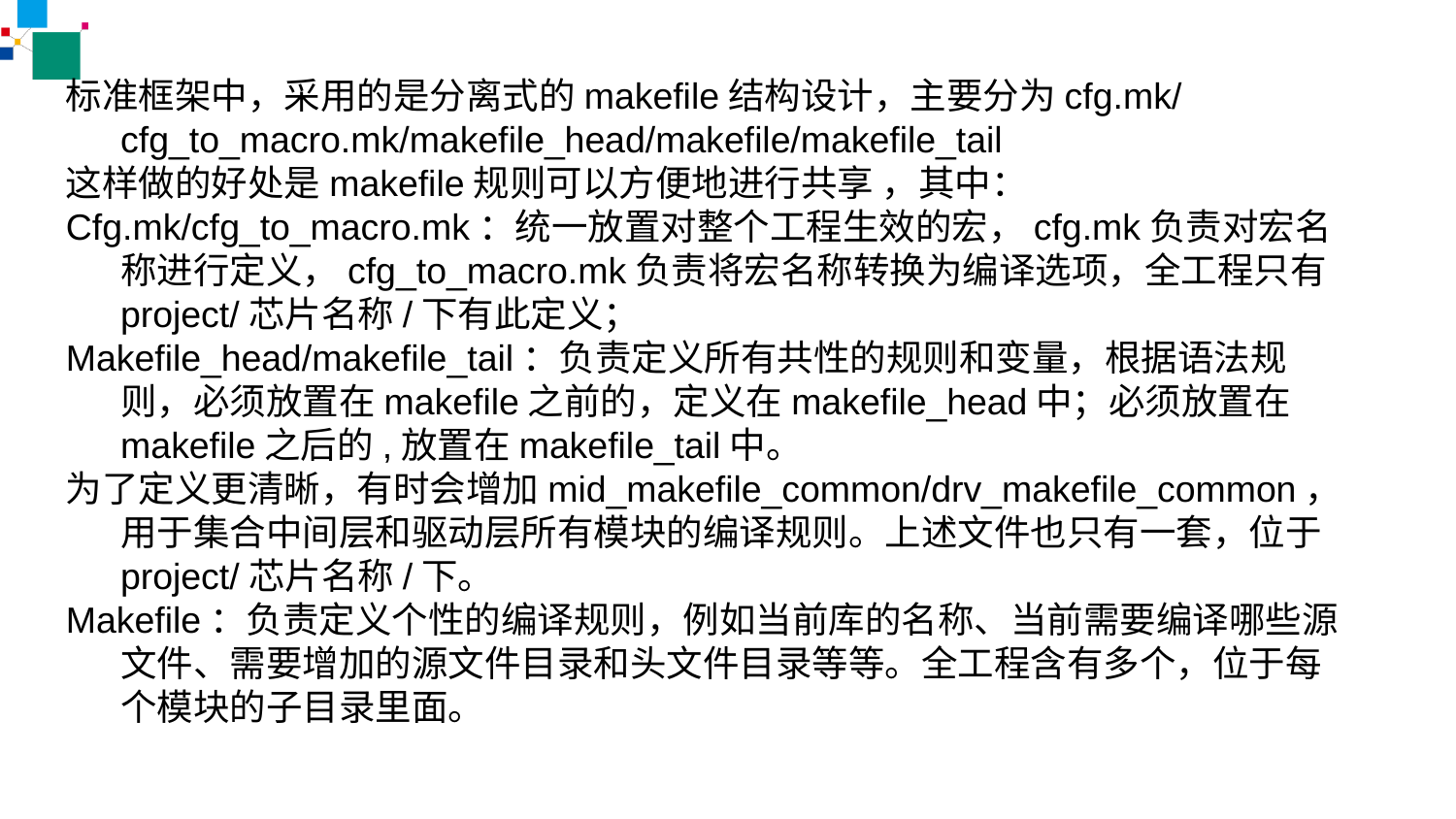

标准框架中，采用的是分离式的makefile结构设计，主要分为cfg.mk/cfg_to_macro.mk/makefile_head/makefile/makefile_tail
这样做的好处是makefile规则可以方便地进行共享 ，其中：
Cfg.mk/cfg_to_macro.mk：统一放置对整个工程生效的宏，cfg.mk负责对宏名称进行定义，cfg_to_macro.mk负责将宏名称转换为编译选项，全工程只有project/芯片名称/下有此定义；
Makefile_head/makefile_tail：负责定义所有共性的规则和变量，根据语法规则，必须放置在makefile之前的，定义在makefile_head中；必须放置在makefile之后的,放置在makefile_tail中。
为了定义更清晰，有时会增加mid_makefile_common/drv_makefile_common，用于集合中间层和驱动层所有模块的编译规则。上述文件也只有一套，位于project/芯片名称/下。
Makefile：负责定义个性的编译规则，例如当前库的名称、当前需要编译哪些源文件、需要增加的源文件目录和头文件目录等等。全工程含有多个，位于每个模块的子目录里面。

（单位名称）